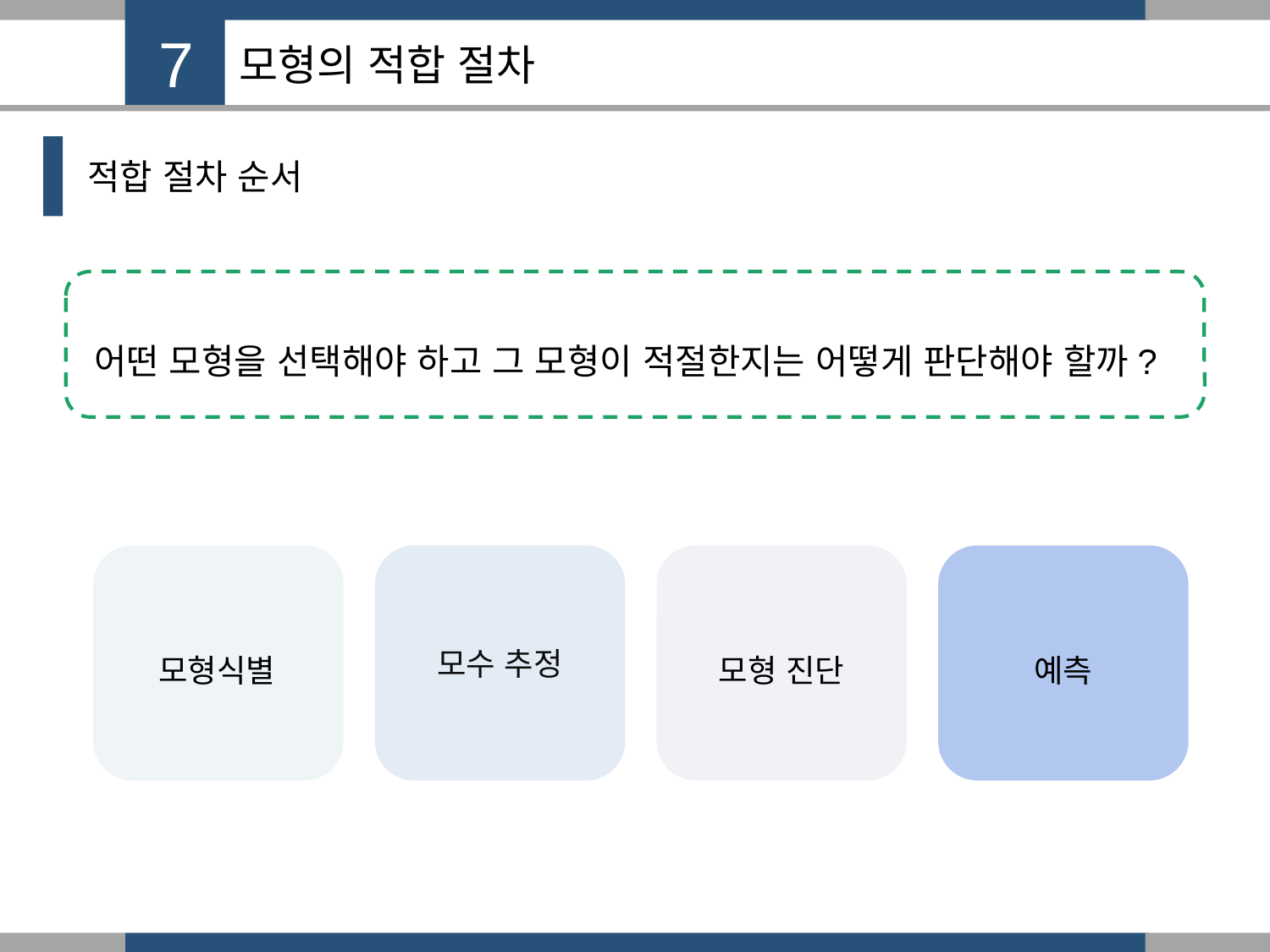

7
# 모형의 적합 절차
적합 절차 순서

어떤 모형을 선택해야 하고 그 모형이 적절한지는 어떻게 판단해야 할까?

모수 추정

예측
모형식별
모형 진단